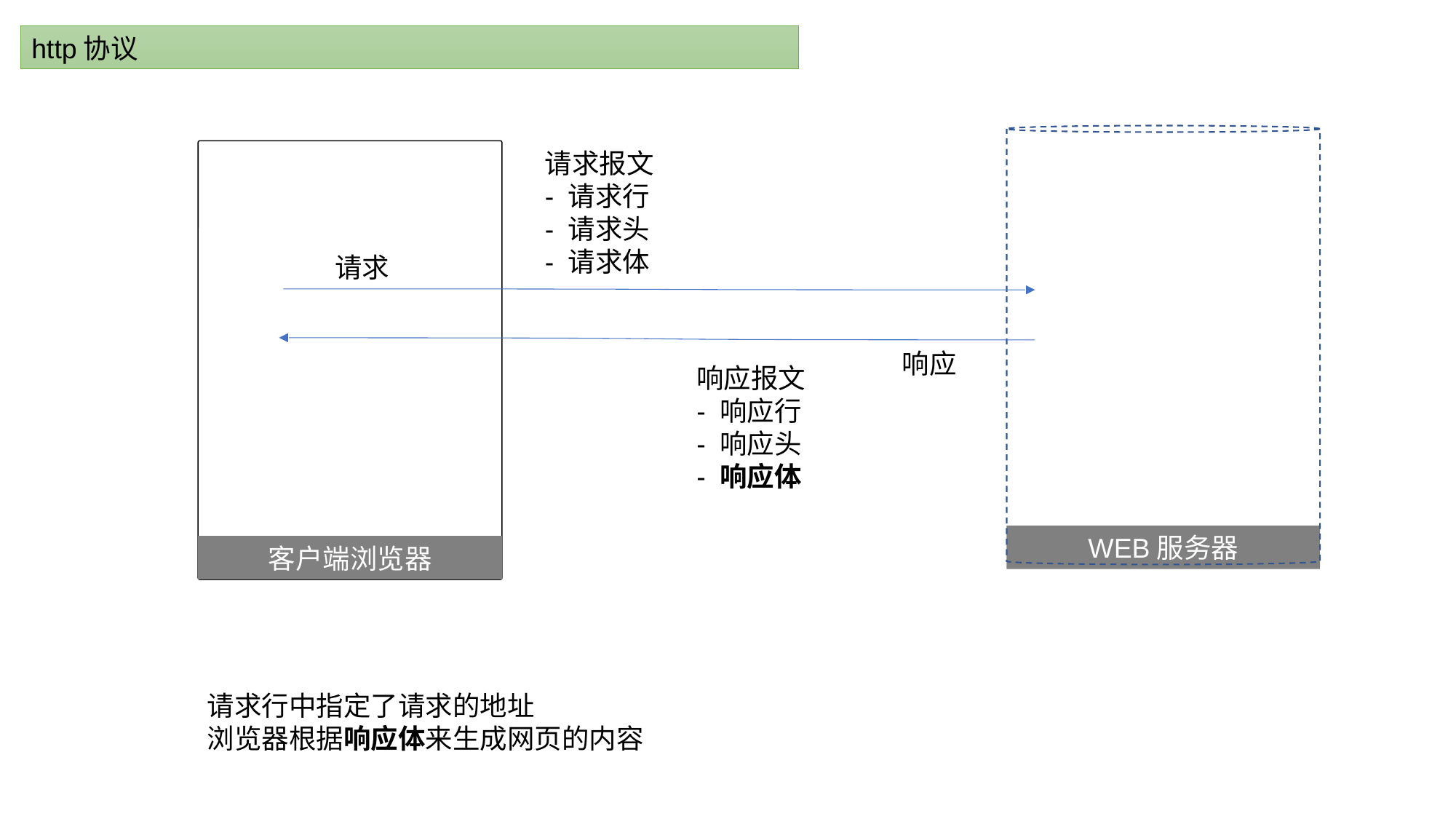

http协议

请求报文
- 请求行
- 请求头
- 请求体
请求
响应
响应报文
- 响应行
- 响应头
- 响应体
WEB服务器
客户端浏览器
请求行中指定了请求的地址
浏览器根据响应体来生成网页的内容